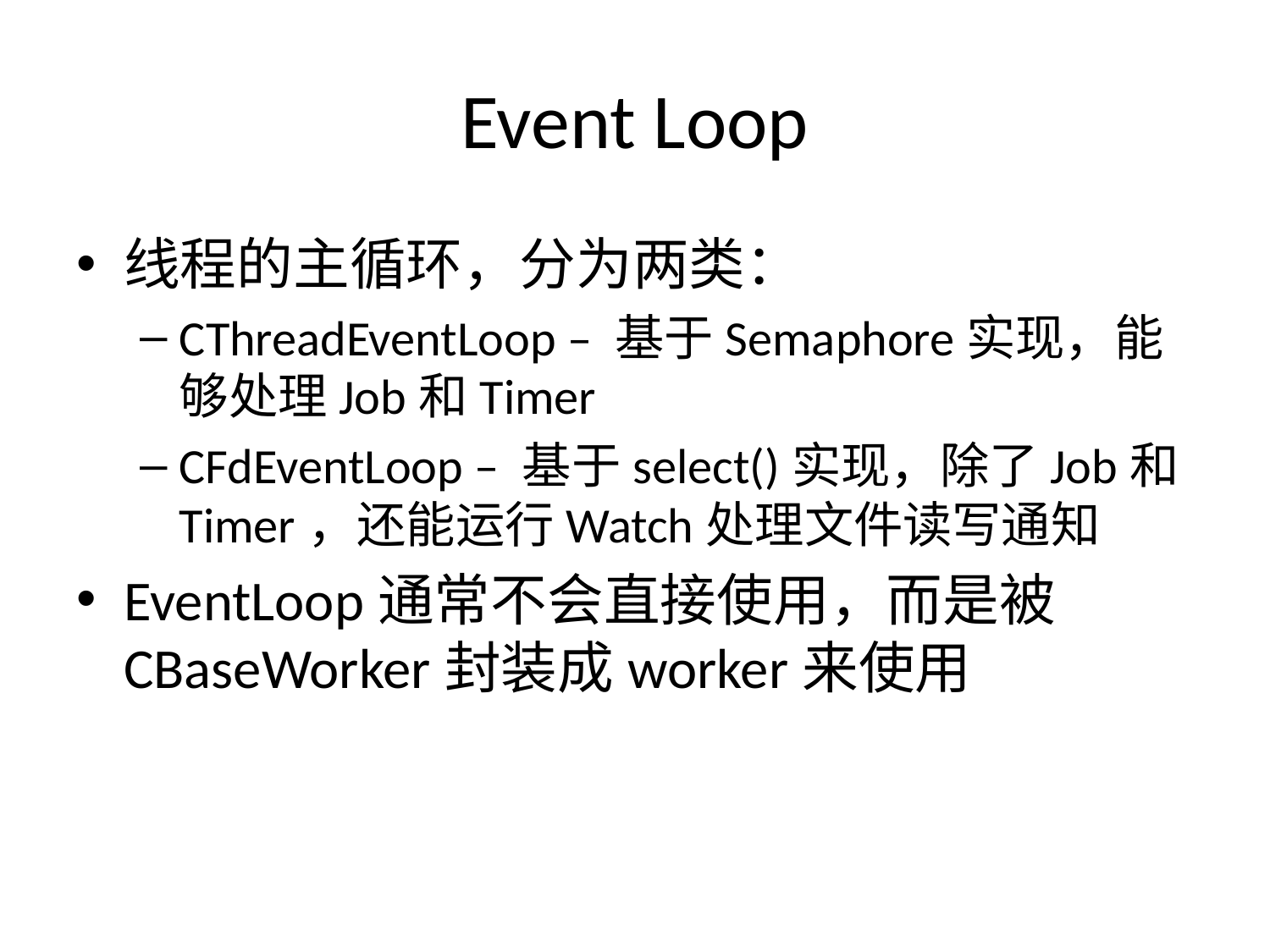

# Event Loop
线程的主循环，分为两类：
CThreadEventLoop – 基于Semaphore实现，能够处理Job和Timer
CFdEventLoop – 基于select()实现，除了Job和Timer，还能运行Watch处理文件读写通知
EventLoop通常不会直接使用，而是被CBaseWorker封装成worker来使用